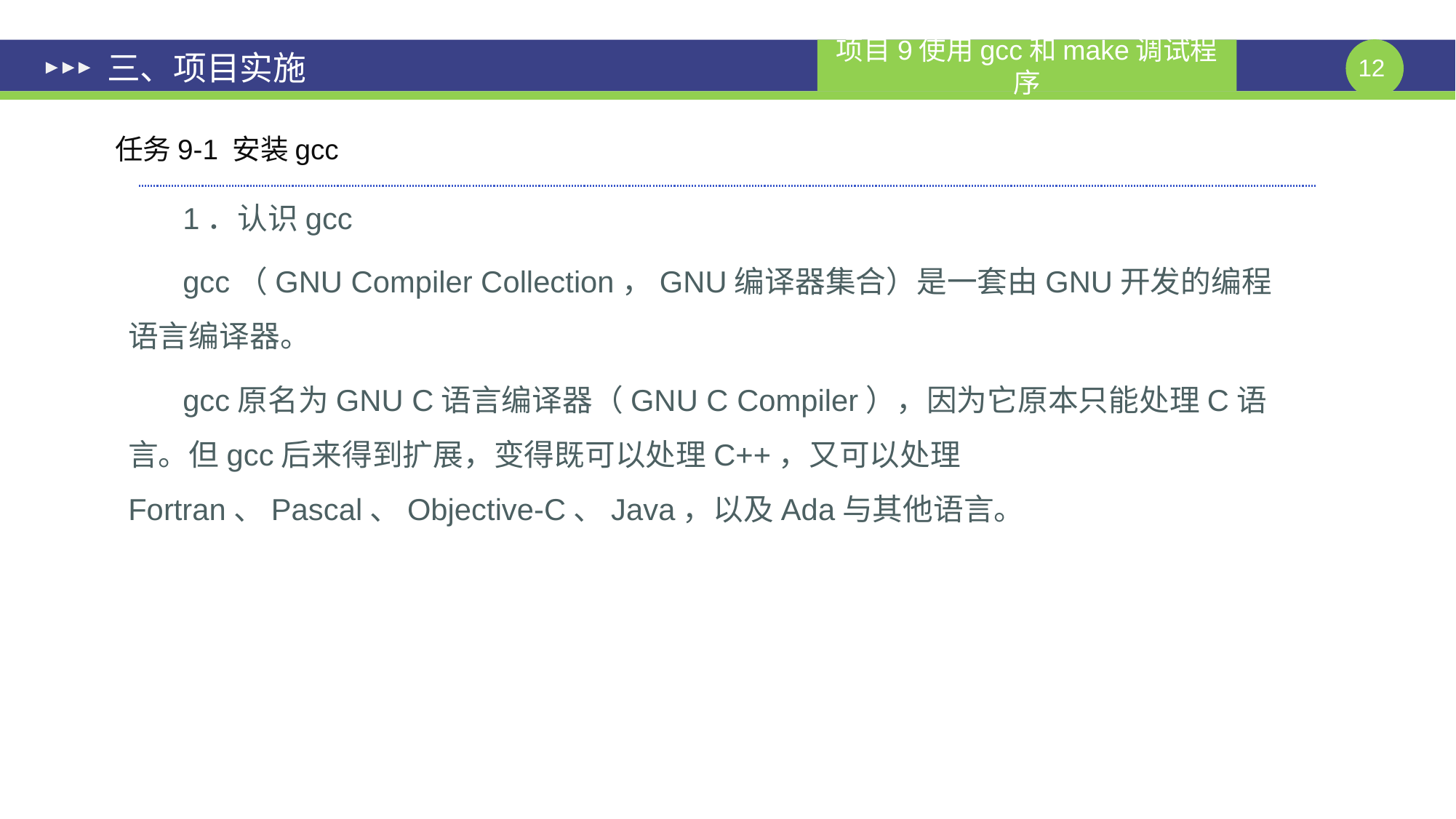

# 三、项目实施
任务9-1 安装gcc
1．认识gcc
gcc（GNU Compiler Collection，GNU编译器集合）是一套由GNU开发的编程语言编译器。
gcc原名为GNU C语言编译器（GNU C Compiler），因为它原本只能处理C语言。但gcc后来得到扩展，变得既可以处理C++，又可以处理Fortran、Pascal、Objective-C、Java，以及Ada与其他语言。